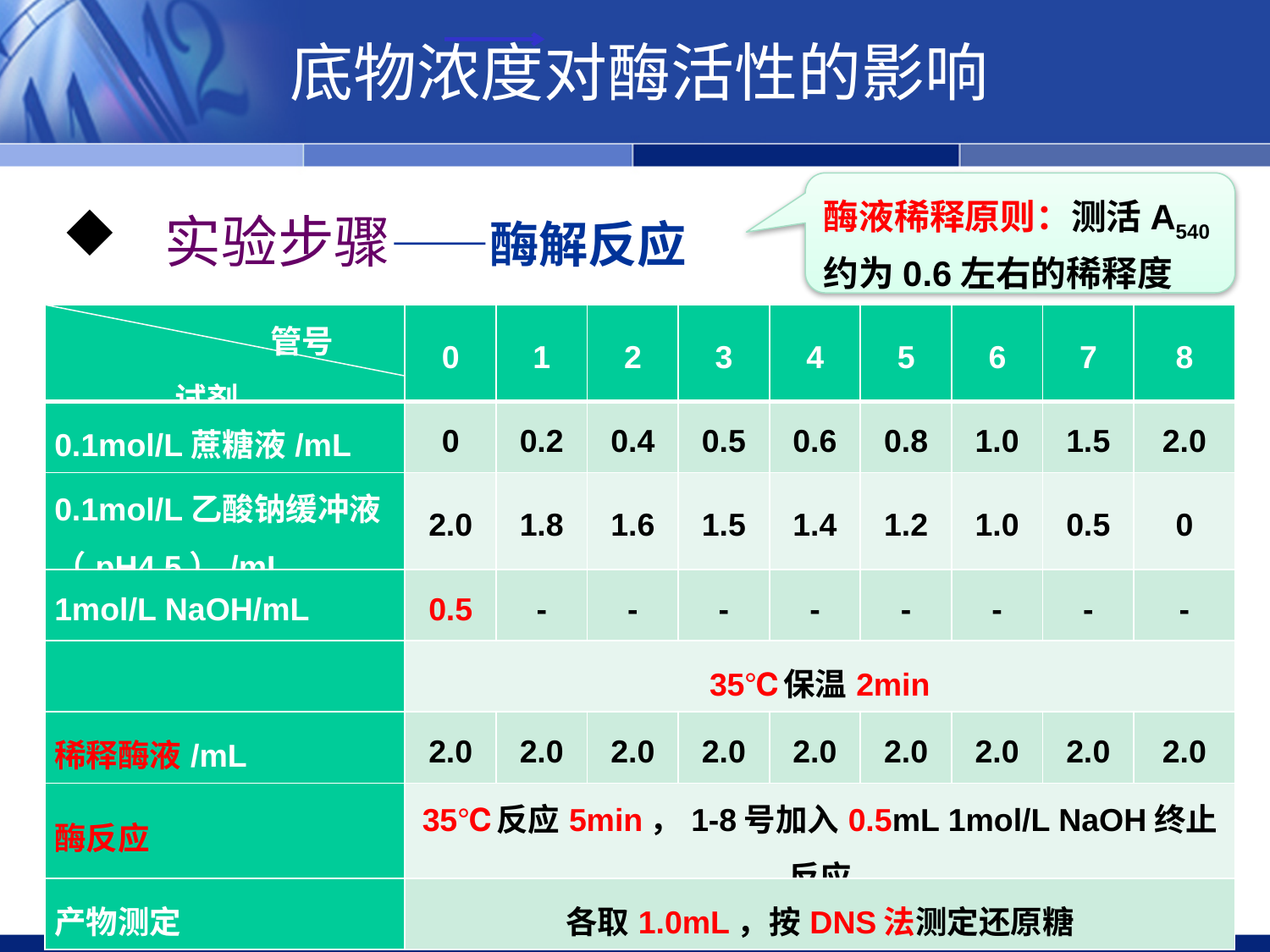

底物浓度对酶活性的影响

酶液稀释原则：测活A540约为0.6左右的稀释度

  实验步骤——酶解反应
| 管号 试剂 | 0 | 1 | 2 | 3 | 4 | 5 | 6 | 7 | 8 |
| --- | --- | --- | --- | --- | --- | --- | --- | --- | --- |
| 0.1mol/L蔗糖液/mL | 0 | 0.2 | 0.4 | 0.5 | 0.6 | 0.8 | 1.0 | 1.5 | 2.0 |
| 0.1mol/L乙酸钠缓冲液（pH4.5）/mL | 2.0 | 1.8 | 1.6 | 1.5 | 1.4 | 1.2 | 1.0 | 0.5 | 0 |
| 1mol/L NaOH/mL | 0.5 | - | - | - | - | - | - | - | - |
|  | 35℃保温2min |  |  |  |  |  |  |  |  |
| 稀释酶液/mL | 2.0 | 2.0 | 2.0 | 2.0 | 2.0 | 2.0 | 2.0 | 2.0 | 2.0 |
| 酶反应 | 35℃反应5min，1-8号加入0.5mL 1mol/L NaOH终止反应 |  |  |  |  |  |  |  |  |
| 产物测定 | 各取1.0mL，按DNS法测定还原糖 |  |  |  |  |  |  |  |  |